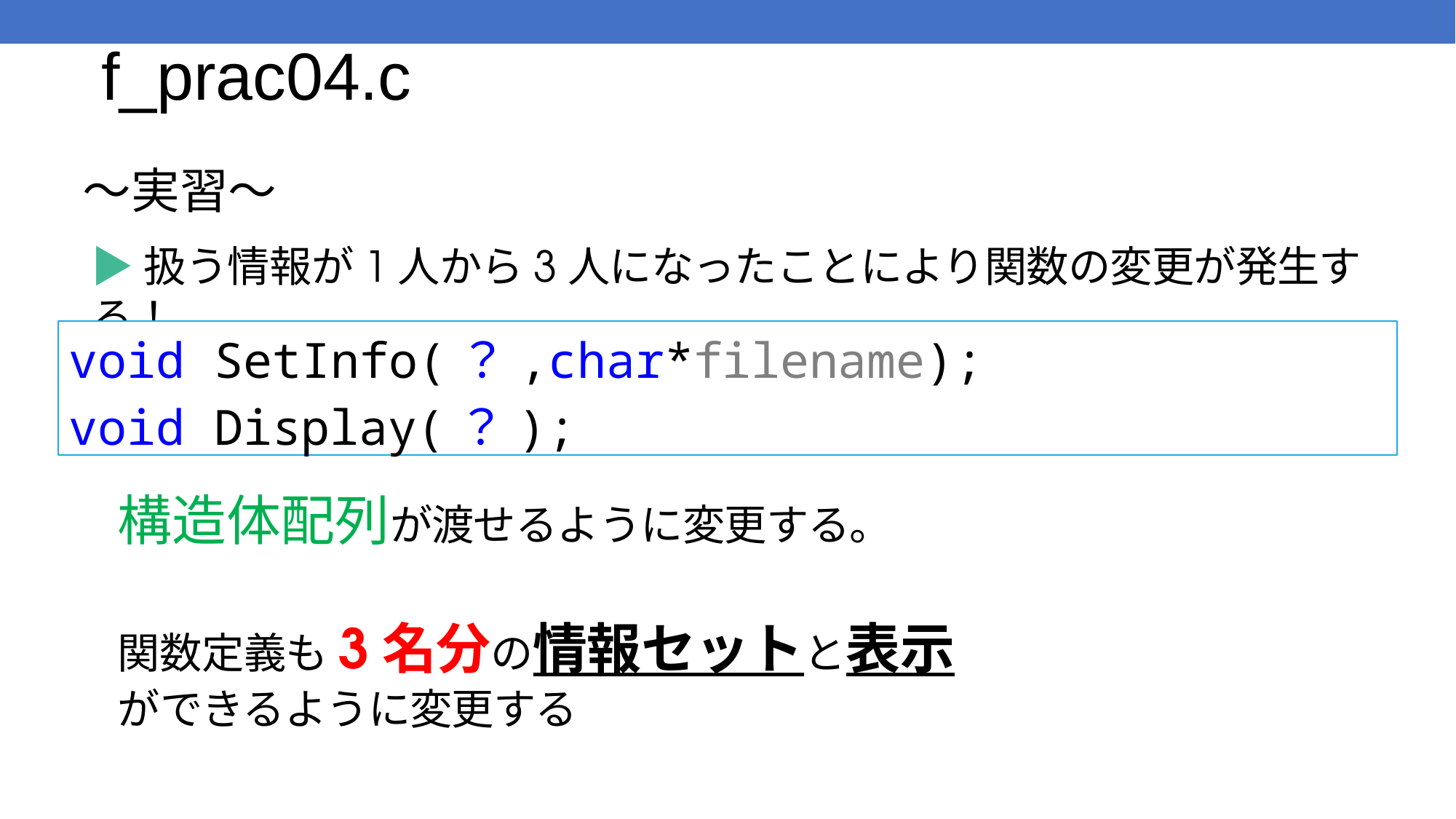

# f_prac04.c
～実習～
▶扱う情報が1人から3人になったことにより関数の変更が発生する！
void SetInfo(？,char*filename);
void Display(？);
構造体配列が渡せるように変更する。
関数定義も3名分の情報セットと表示ができるように変更する